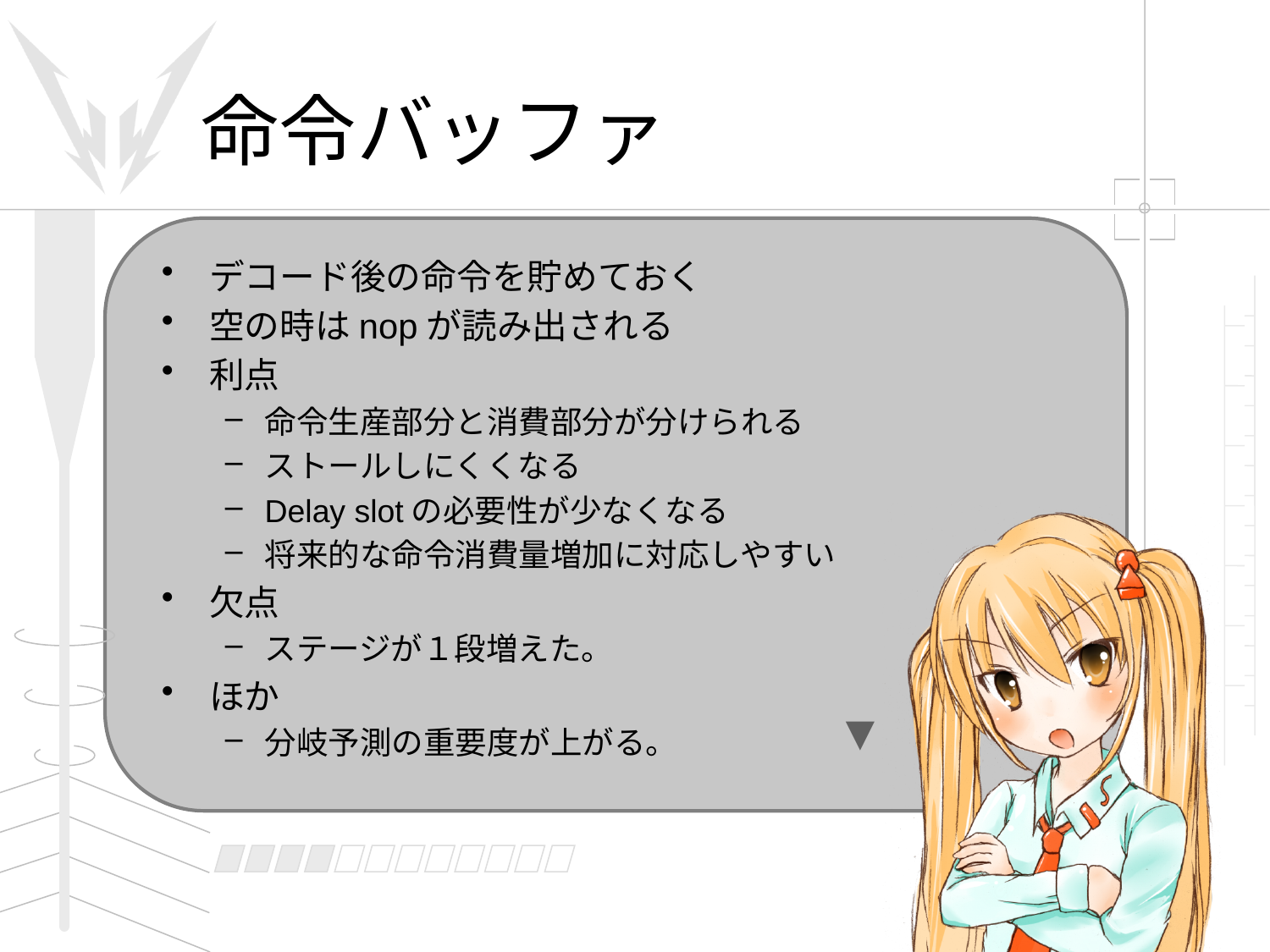

# 命令バッファ
デコード後の命令を貯めておく
空の時はnopが読み出される
利点
命令生産部分と消費部分が分けられる
ストールしにくくなる
Delay slotの必要性が少なくなる
将来的な命令消費量増加に対応しやすい
欠点
ステージが１段増えた。
ほか
分岐予測の重要度が上がる。